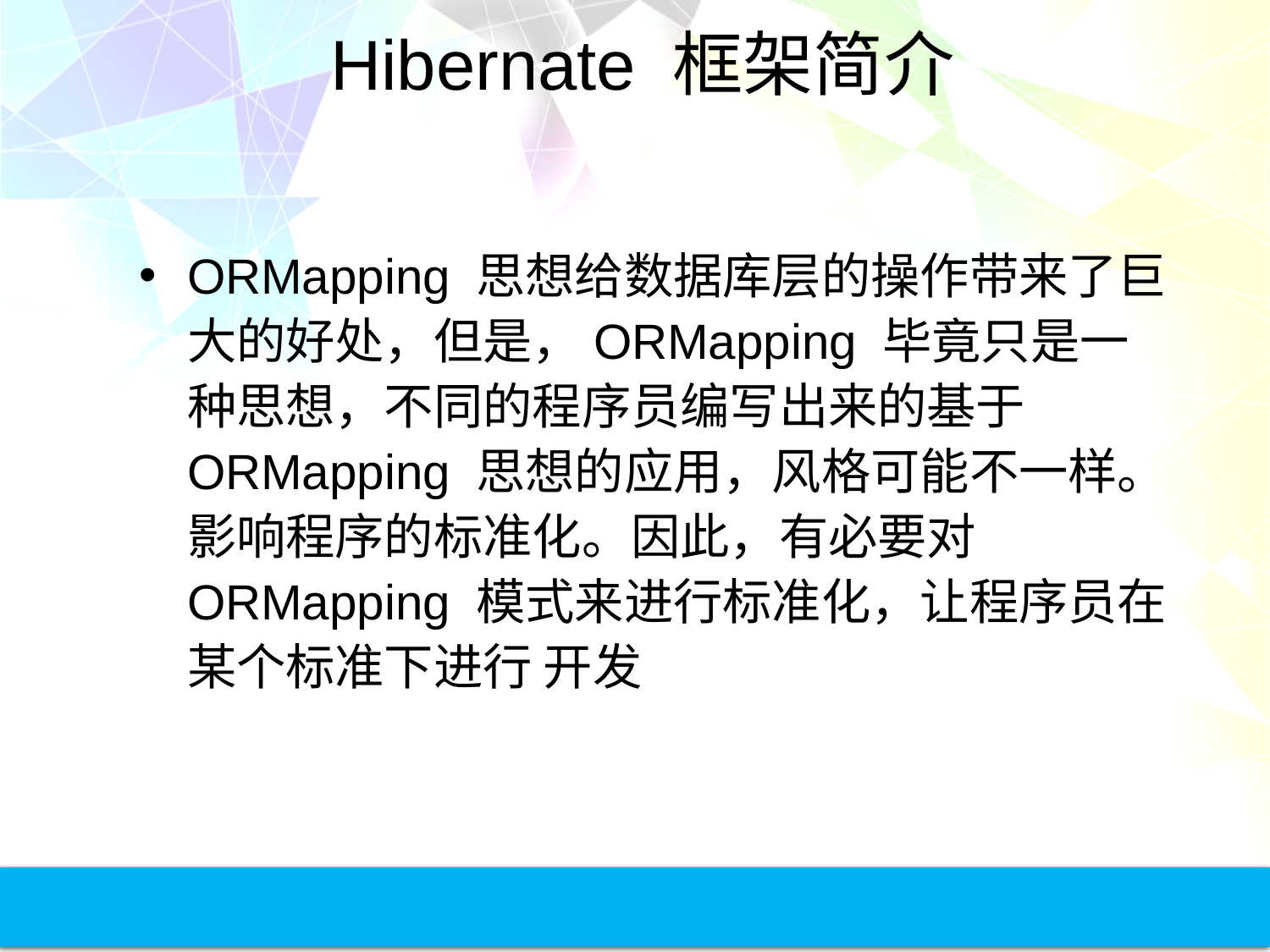

# Hibernate 框架简介
ORMapping 思想给数据库层的操作带来了巨大的好处，但是，ORMapping 毕竟只是一 种思想，不同的程序员编写出来的基于 ORMapping 思想的应用，风格可能不一样。影响程序的标准化。因此，有必要对 ORMapping 模式来进行标准化，让程序员在某个标准下进行 开发